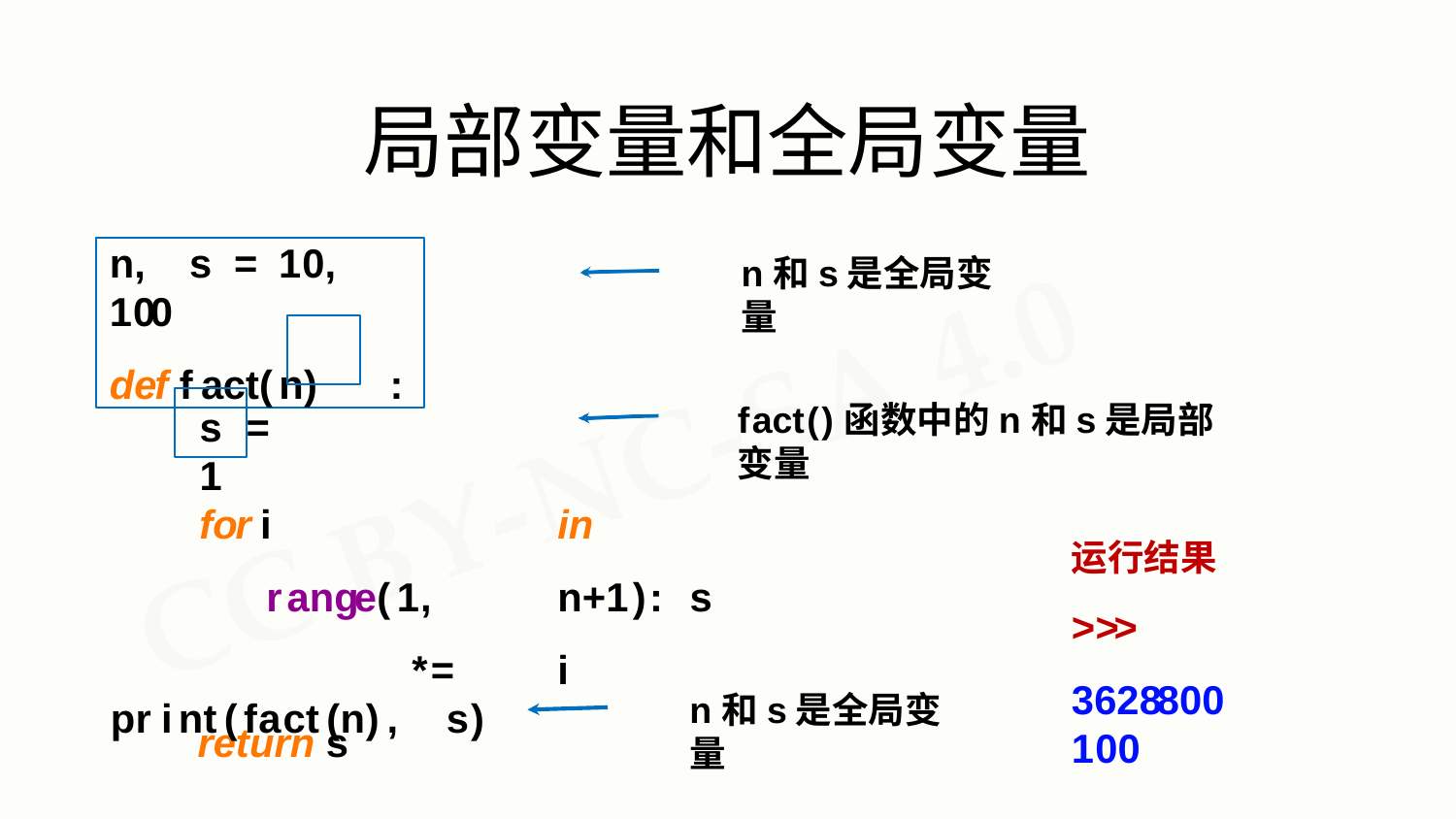

# 局部变量和全局变量
n,	s	=	10,	100
def fact(n)	:
n和s是全局变量

fact()函数中的n和s是局部变量
s	=	1
for i		in range(1,	n+1): s	*=	i
return s

运行结果
>>>
3628800	100
n和s是全局变量
print(fact(n),	s)